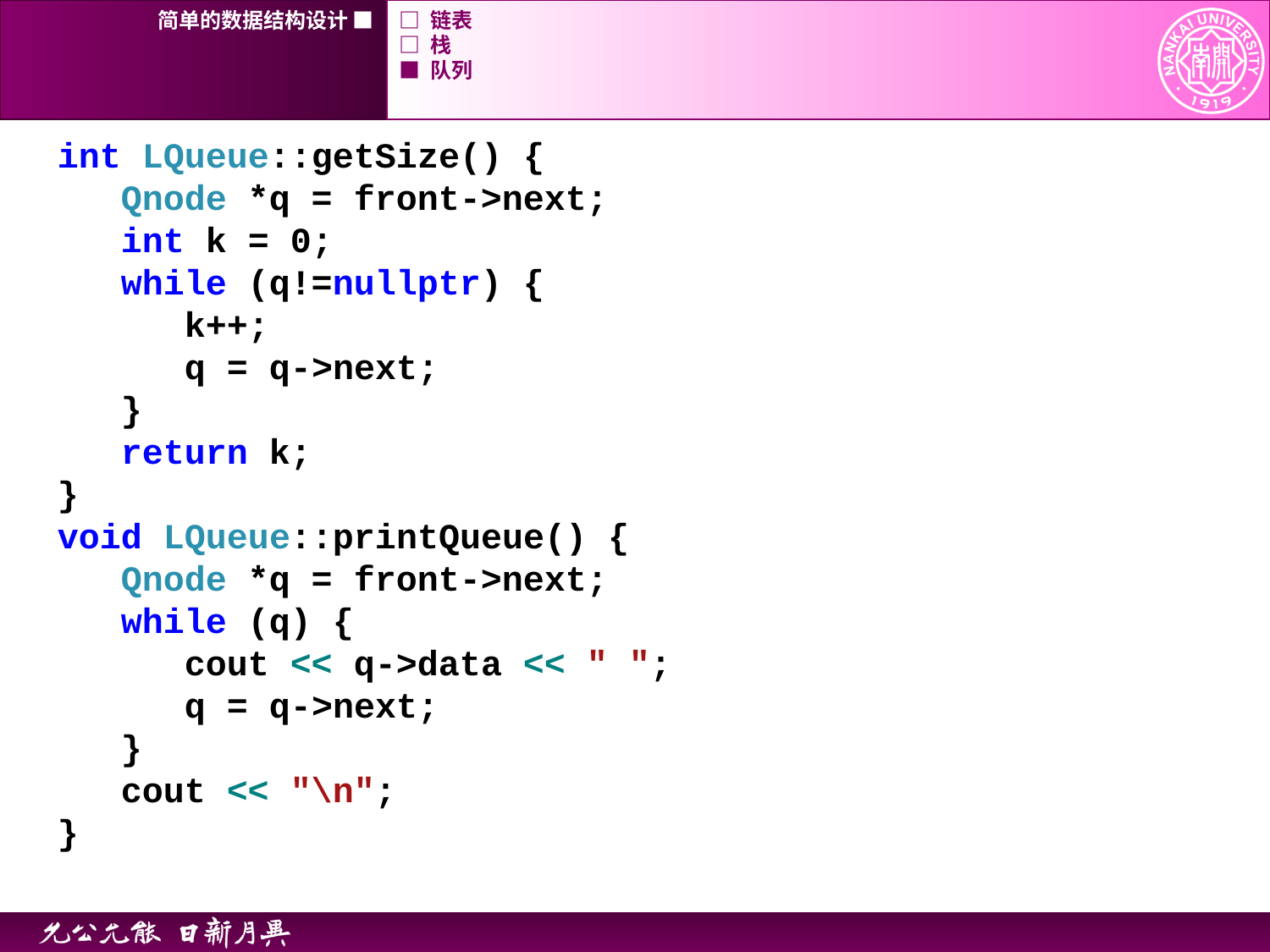

简单的数据结构设计 ■
□ 链表
□ 栈
■ 队列

int LQueue::getSize() {
   Qnode *q = front->next;
   int k = 0;
   while (q!=nullptr) {
      k++;
      q = q->next;
   }
   return k;
}
void LQueue::printQueue() {
   Qnode *q = front->next;
   while (q) {
      cout << q->data << " ";
      q = q->next;
   }
   cout << "\n";
}